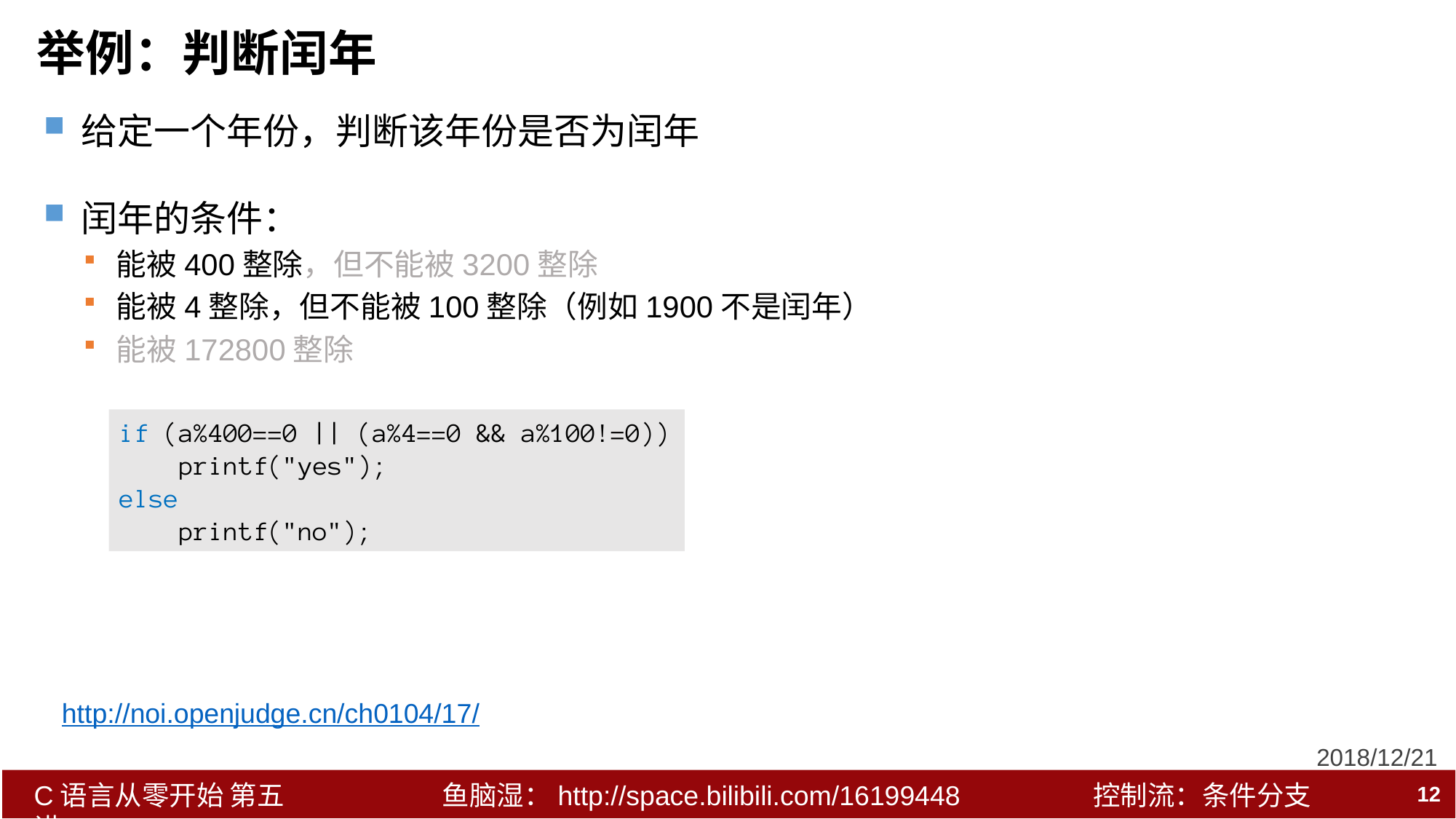

# 举例：判断闰年
给定一个年份，判断该年份是否为闰年

闰年的条件：
能被400整除，但不能被3200整除
能被4整除，但不能被100整除（例如1900不是闰年）
能被172800整除
if (a%400==0 || (a%4==0 && a%100!=0))
    printf("yes");
else
    printf("no");
http://noi.openjudge.cn/ch0104/17/
2018/12/21
12